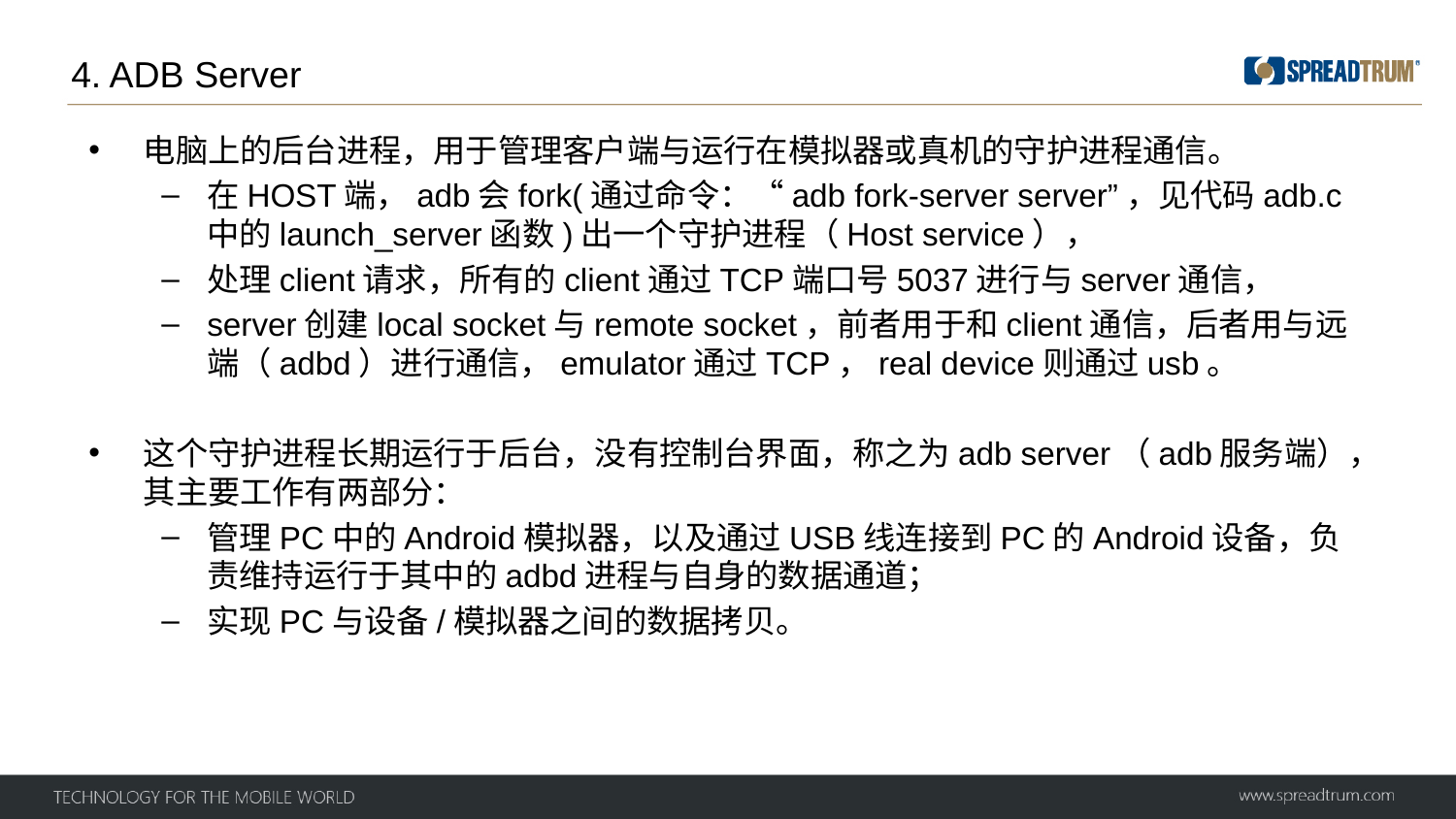

# 4. ADB Server
电脑上的后台进程，用于管理客户端与运行在模拟器或真机的守护进程通信。
在HOST端，adb会fork(通过命令：“adb fork-server server”，见代码adb.c中的launch_server函数)出一个守护进程（Host service），
处理client请求，所有的client通过TCP端口号5037进行与server通信，
server创建local socket与remote socket，前者用于和client通信，后者用与远端（adbd）进行通信，emulator通过TCP，real device则通过usb。

这个守护进程长期运行于后台，没有控制台界面，称之为adb server（adb服务端），其主要工作有两部分：
管理PC中的Android模拟器，以及通过USB线连接到PC的Android设备，负责维持运行于其中的adbd进程与自身的数据通道；
实现PC与设备/模拟器之间的数据拷贝。